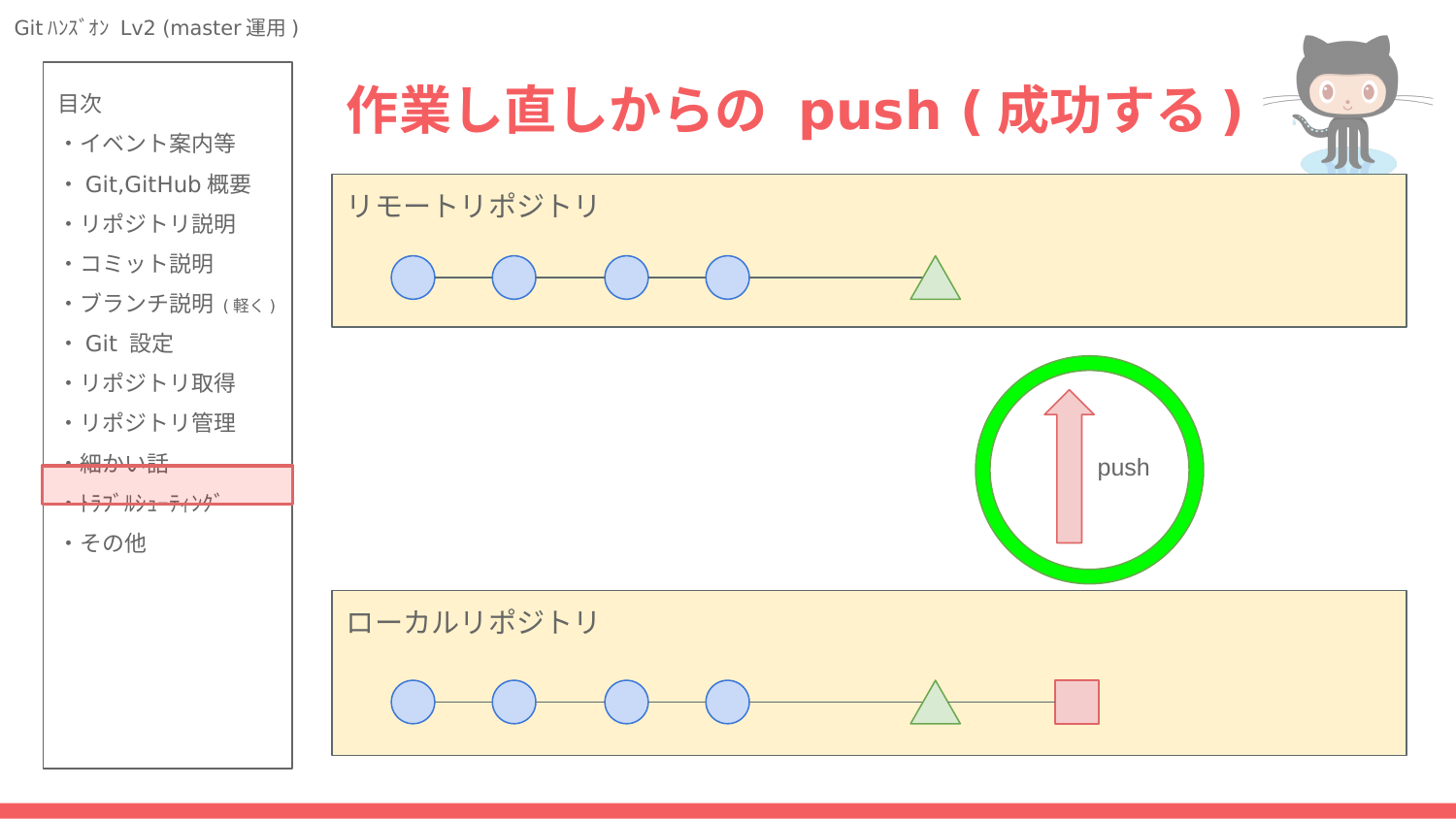

# 作業し直しからの push (成功する)
リモートリポジトリ

push

ローカルリポジトリ